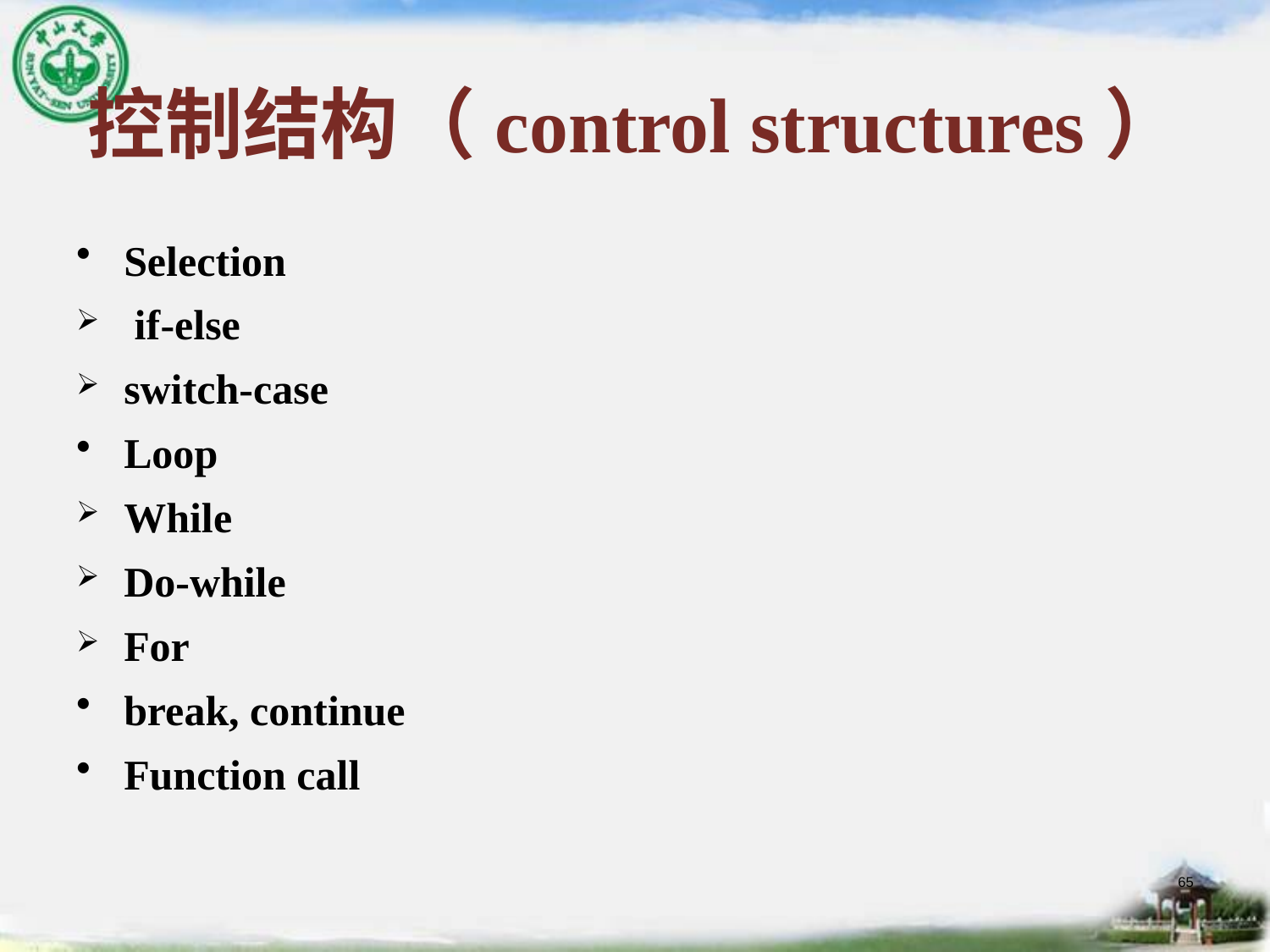

# 控制结构（control structures）
Selection
 if-else
switch-case
Loop
While
Do-while
For
break, continue
Function call
65